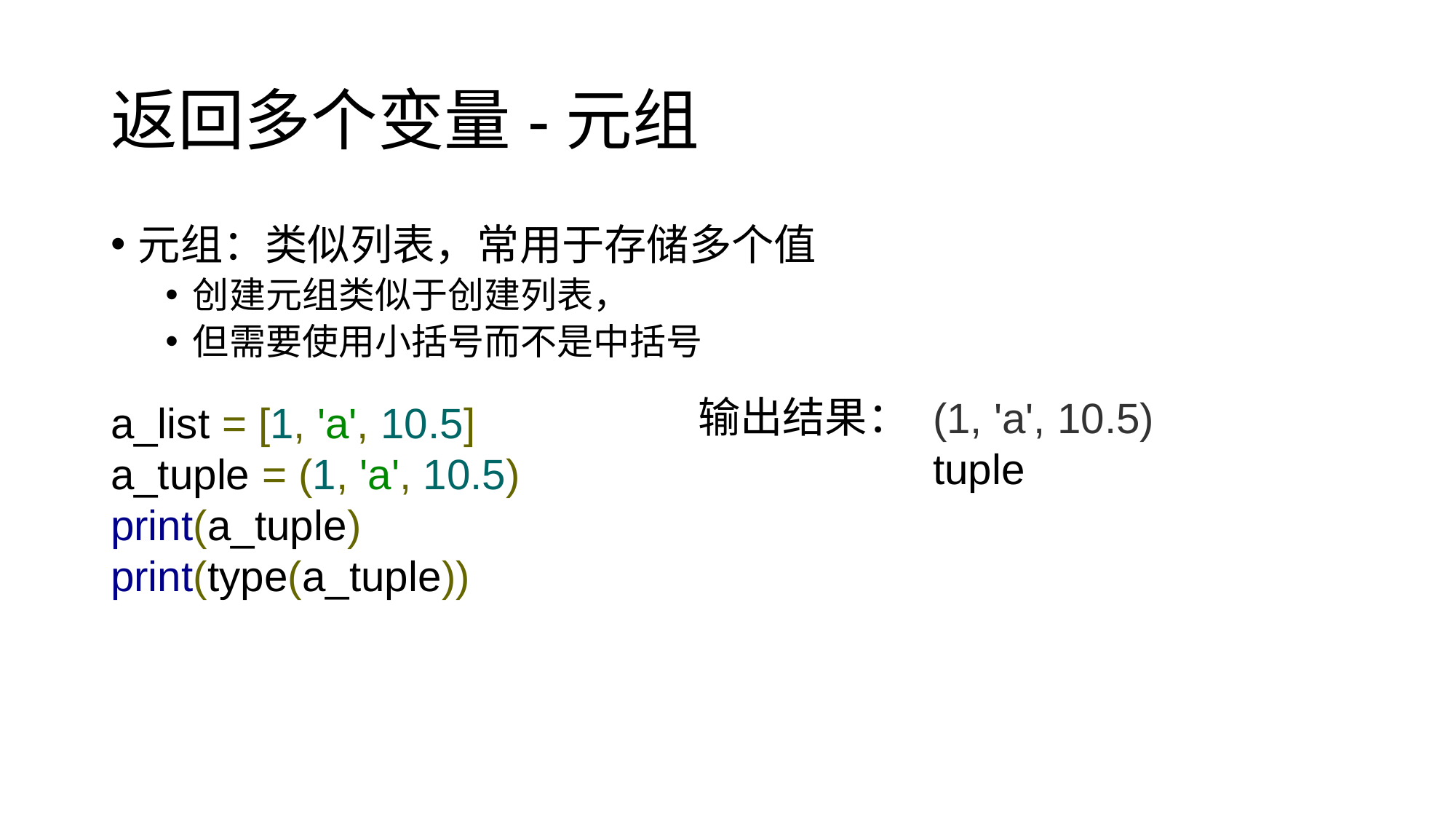

# 返回多个变量-元组
元组：类似列表，常用于存储多个值
创建元组类似于创建列表，
但需要使用小括号而不是中括号
(1, 'a', 10.5)
tuple
a_list = [1, 'a', 10.5]
a_tuple = (1, 'a', 10.5)
print(a_tuple)
print(type(a_tuple))
输出结果：